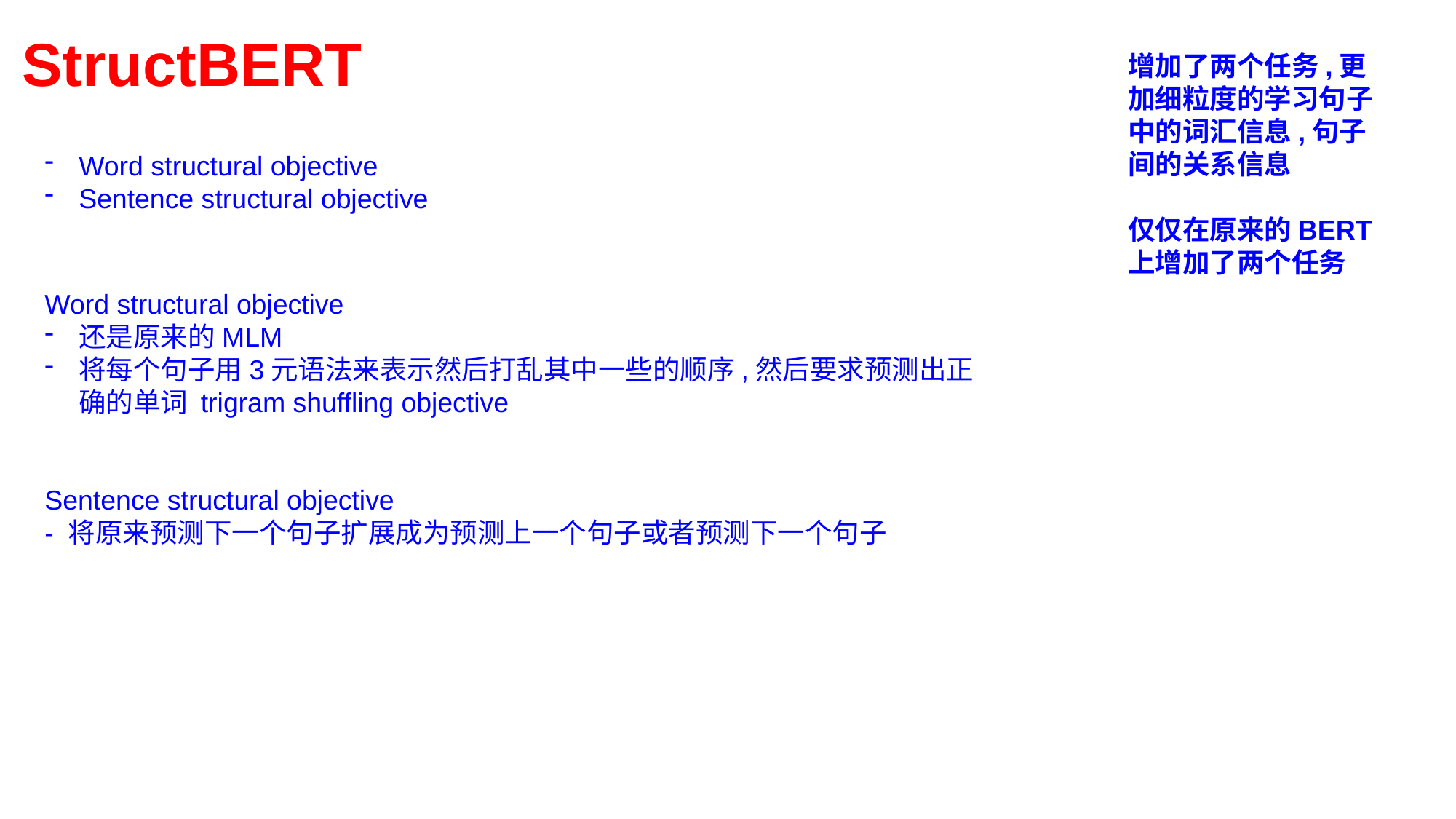

StructBERT
增加了两个任务,更加细粒度的学习句子中的词汇信息,句子间的关系信息

仅仅在原来的BERT上增加了两个任务
Word structural objective
Sentence structural objective
Word structural objective
还是原来的MLM
将每个句子用3元语法来表示然后打乱其中一些的顺序,然后要求预测出正确的单词 trigram shuffling objective
Sentence structural objective
- 将原来预测下一个句子扩展成为预测上一个句子或者预测下一个句子